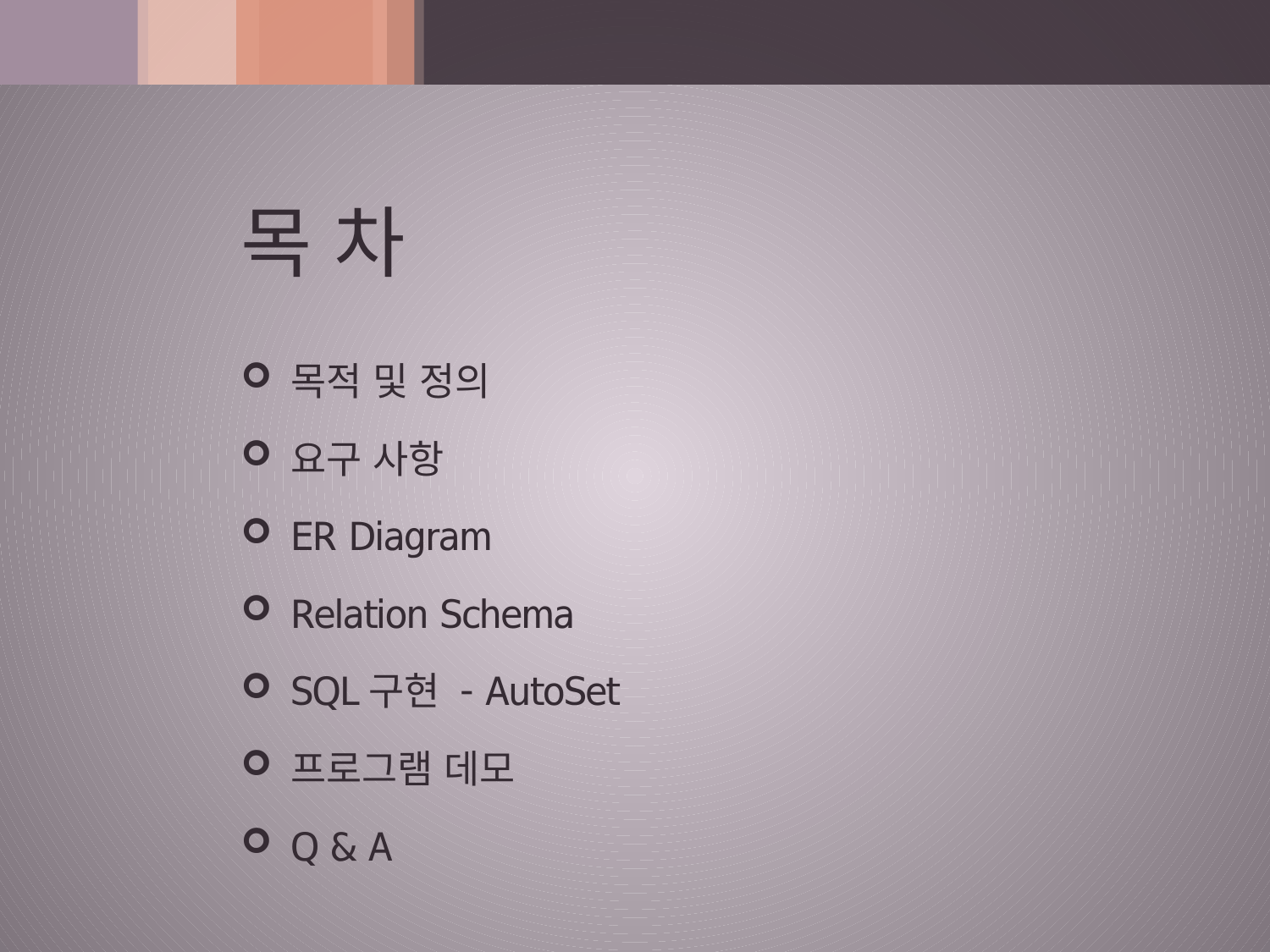

# 목 차
목적 및 정의
요구 사항
ER Diagram
Relation Schema
SQL구현 - AutoSet
프로그램 데모
Q & A